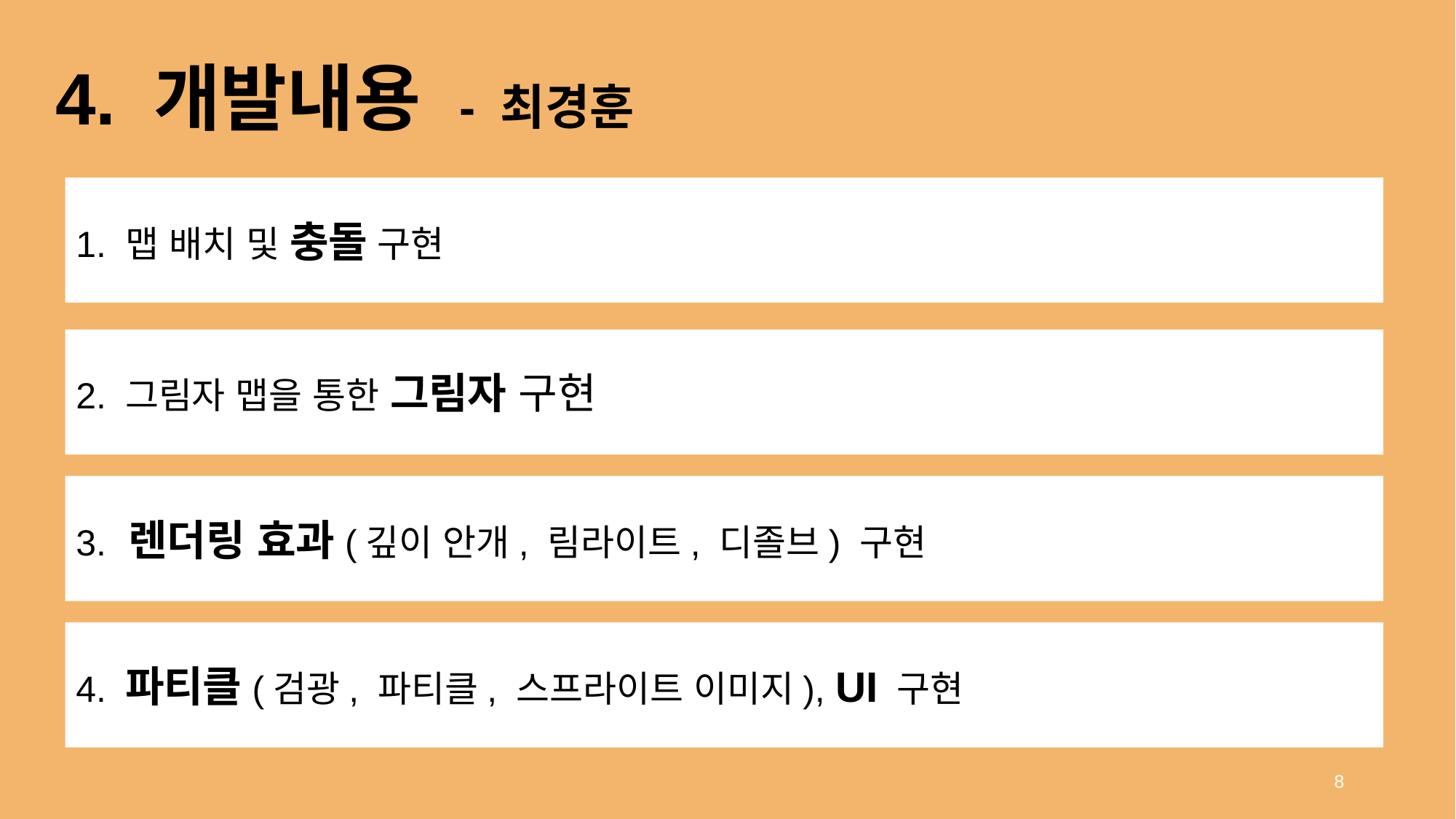

4. 개발내용 - 최경훈
1. 맵 배치 및 충돌 구현
2. 그림자 맵을 통한 그림자 구현
3. 렌더링 효과(깊이 안개, 림라이트, 디졸브) 구현
4. 파티클(검광, 파티클, 스프라이트 이미지), UI 구현
8